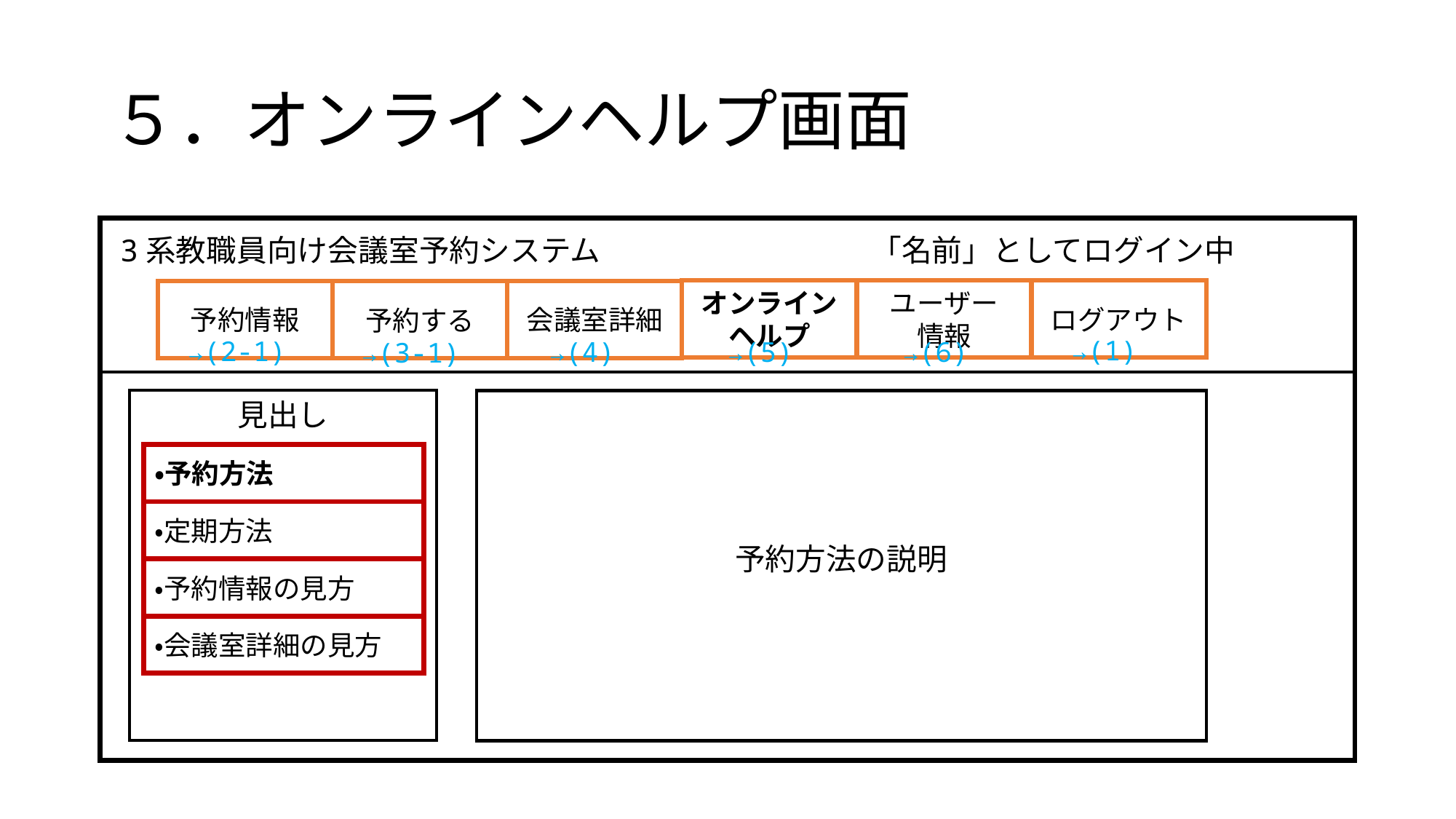

# ５．オンラインヘルプ画面

3系教職員向け会議室予約システム
「名前」としてログイン中
ユーザー
情報
ログアウト
オンラインヘルプ
予約情報
会議室詳細
予約する
→(1)
→(2-1)
→(4)
→(5)
→(6)
→(3-1)

見出し

・予約方法
・定期方法
予約方法の説明
・予約情報の見方
・会議室詳細の見方